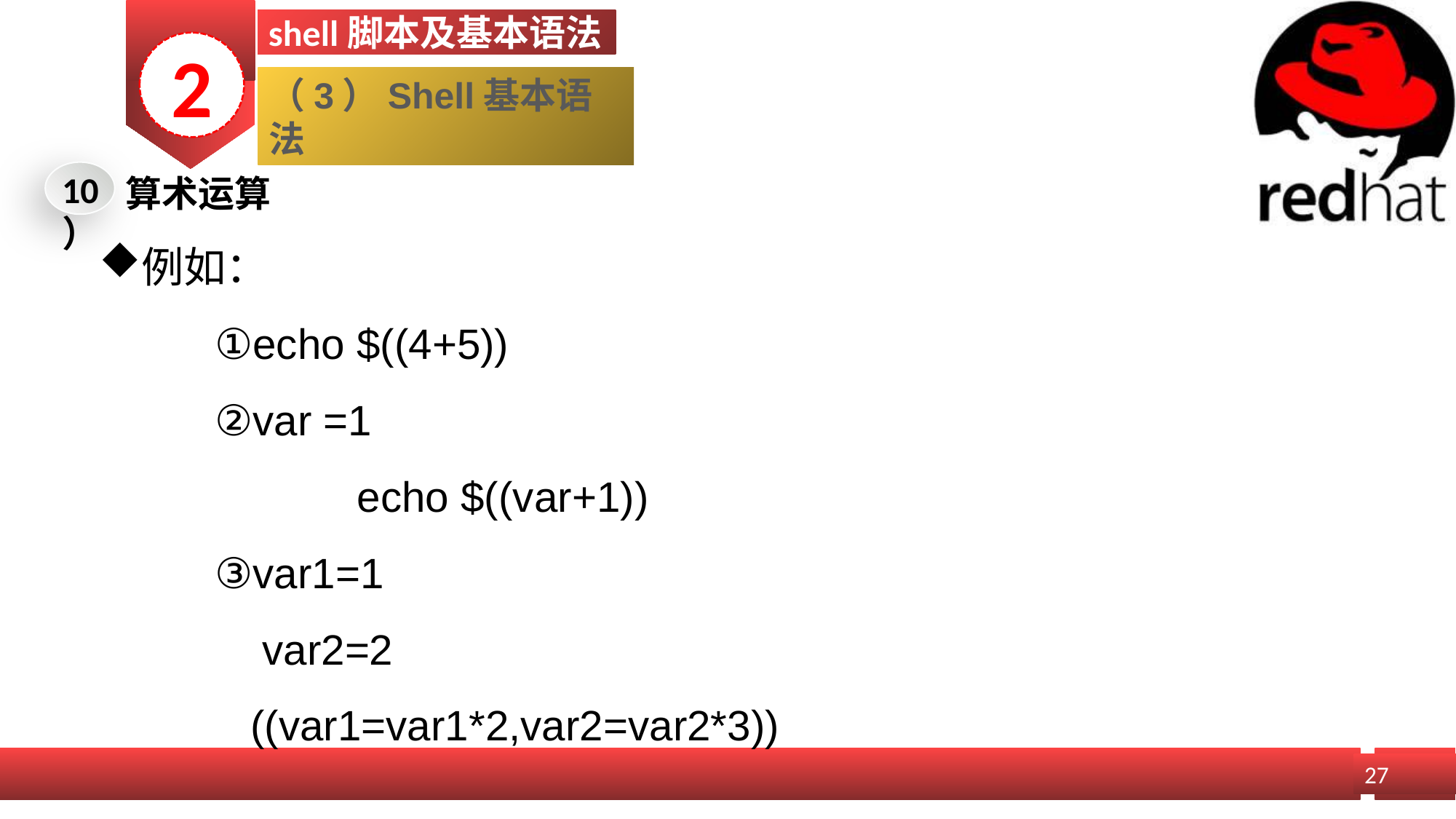

shell脚本及基本语法
2
（3）Shell基本语法
10）

算术运算
例如：
echo $((4+5))
var =1
	        echo $((var+1))
var1=1
    var2=2
   ((var1=var1*2,var2=var2*3))